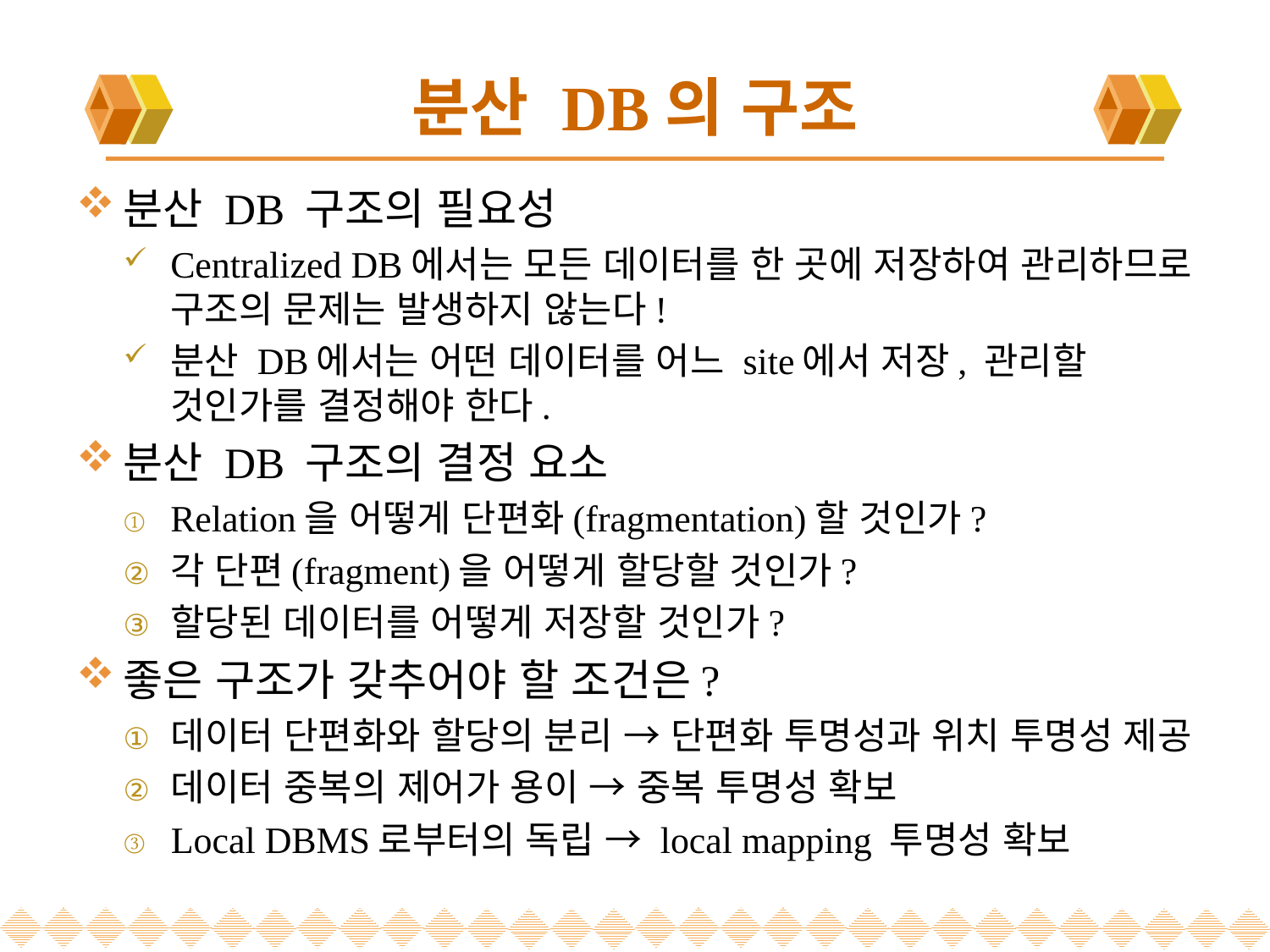

# 분산 DB의 구조
분산 DB 구조의 필요성
Centralized DB에서는 모든 데이터를 한 곳에 저장하여 관리하므로 구조의 문제는 발생하지 않는다!
분산 DB에서는 어떤 데이터를 어느 site에서 저장, 관리할 것인가를 결정해야 한다.
분산 DB 구조의 결정 요소
Relation을 어떻게 단편화(fragmentation)할 것인가?
각 단편(fragment)을 어떻게 할당할 것인가?
할당된 데이터를 어떻게 저장할 것인가?
좋은 구조가 갖추어야 할 조건은?
데이터 단편화와 할당의 분리 → 단편화 투명성과 위치 투명성 제공
데이터 중복의 제어가 용이 → 중복 투명성 확보
Local DBMS로부터의 독립 → local mapping 투명성 확보